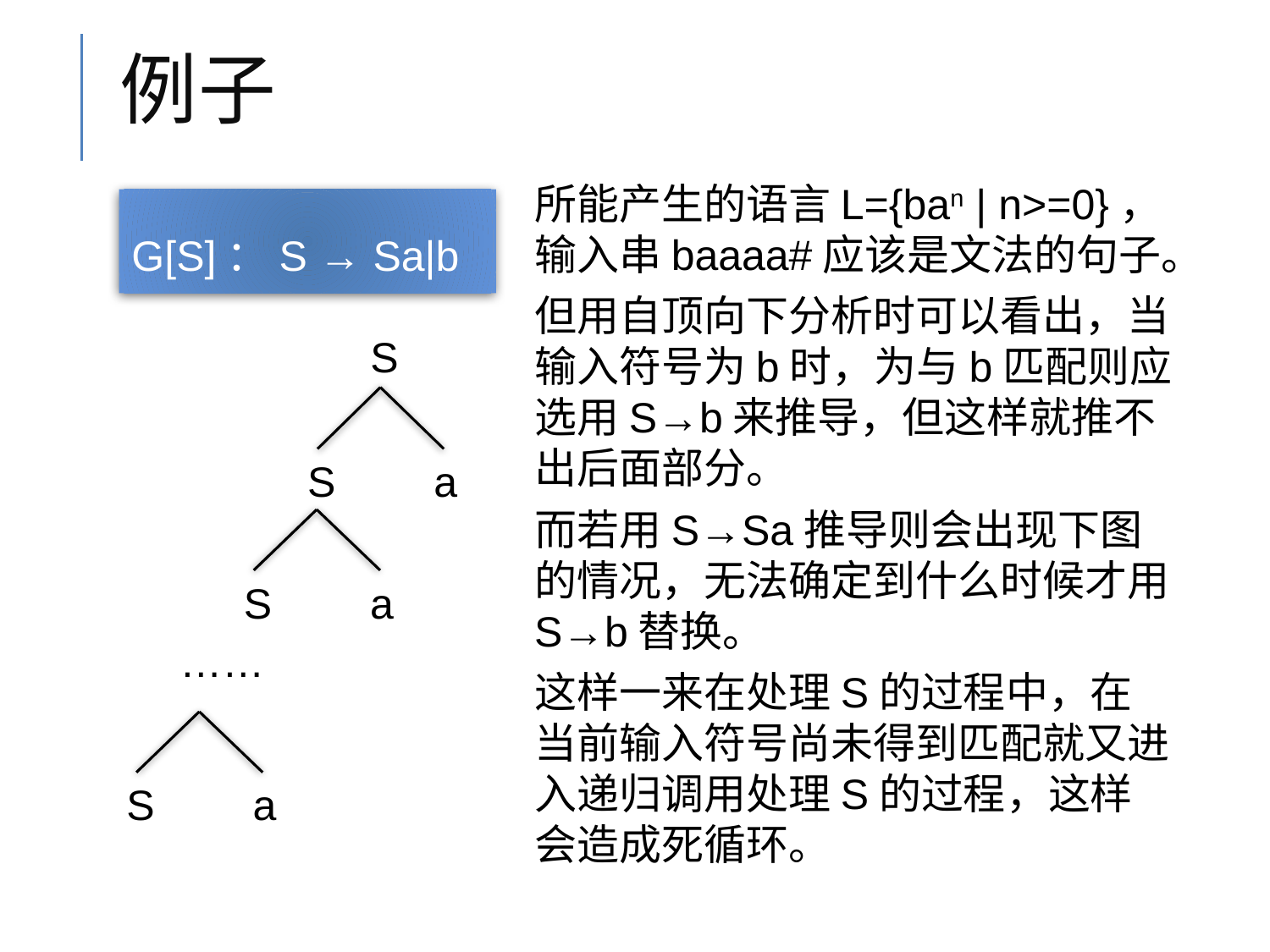

# 例子
所能产生的语言L={ban | n>=0}，输入串baaaa#应该是文法的句子。
但用自顶向下分析时可以看出，当输入符号为b时，为与b匹配则应选用S→b来推导，但这样就推不出后面部分。
而若用S→Sa推导则会出现下图的情况，无法确定到什么时候才用S→b替换。
这样一来在处理S的过程中，在当前输入符号尚未得到匹配就又进入递归调用处理S的过程，这样会造成死循环。
G[S]：S → Sa|b
S
S
a
S
a
……
S
a
16